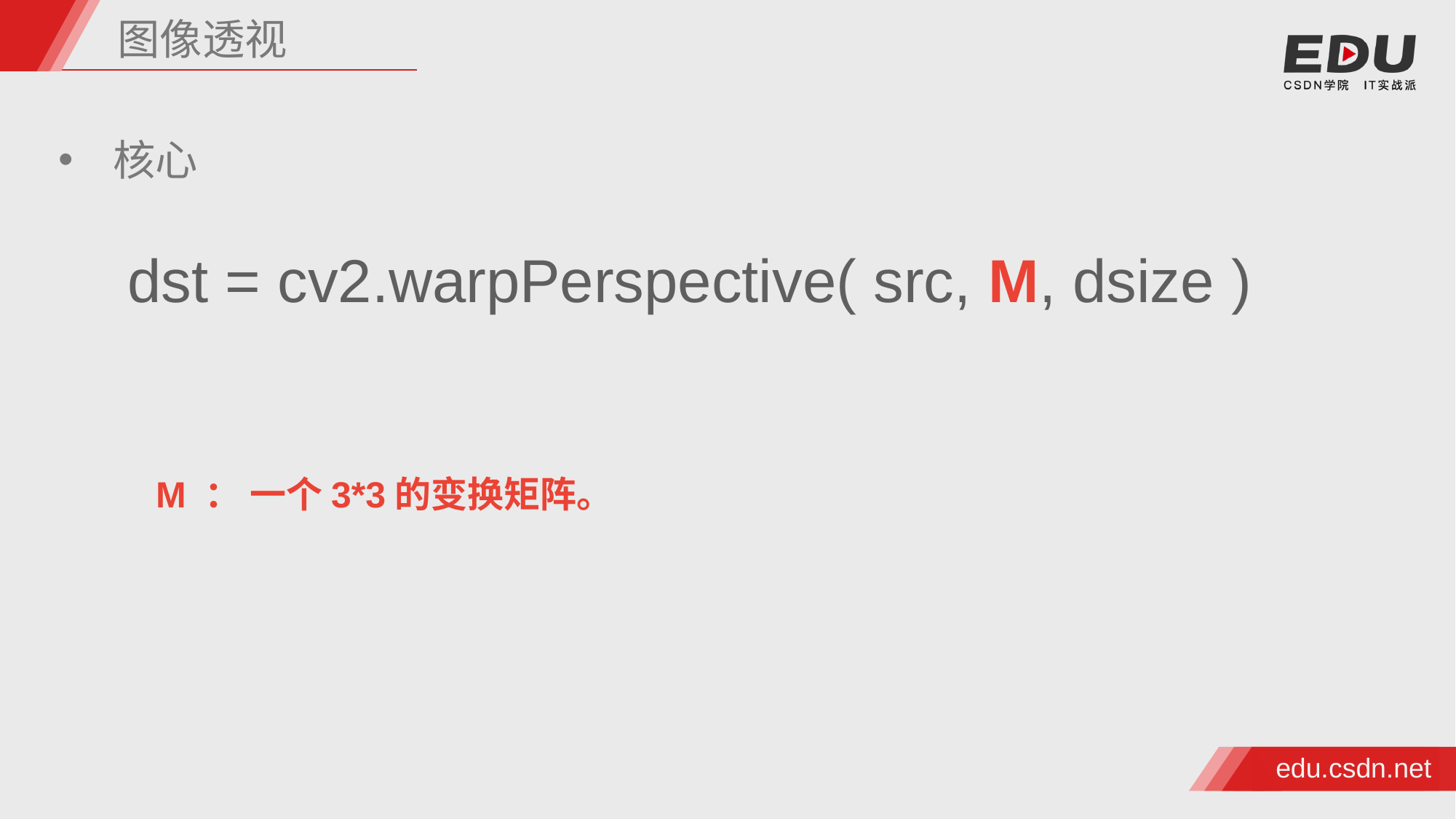

图像透视

核心
dst = cv2.warpPerspective( src, M, dsize )
M ： 一个3*3的变换矩阵。